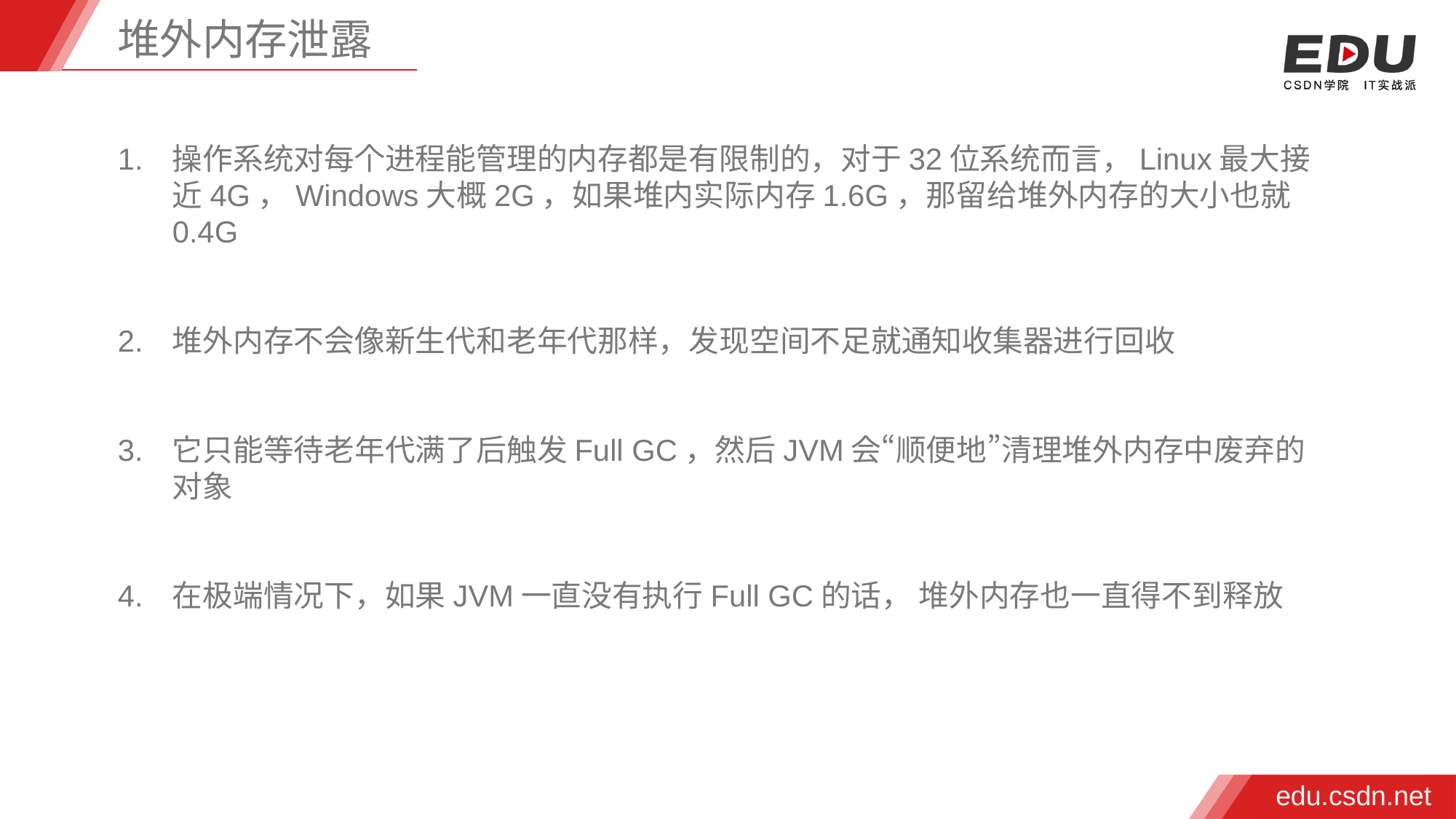

堆外内存泄露
操作系统对每个进程能管理的内存都是有限制的，对于32位系统而言，Linux最大接近4G，Windows大概2G，如果堆内实际内存1.6G，那留给堆外内存的大小也就0.4G

堆外内存不会像新生代和老年代那样，发现空间不足就通知收集器进行回收

它只能等待老年代满了后触发Full GC，然后JVM会“顺便地”清理堆外内存中废弃的对象

在极端情况下，如果JVM一直没有执行Full GC的话， 堆外内存也一直得不到释放

edu.csdn.net